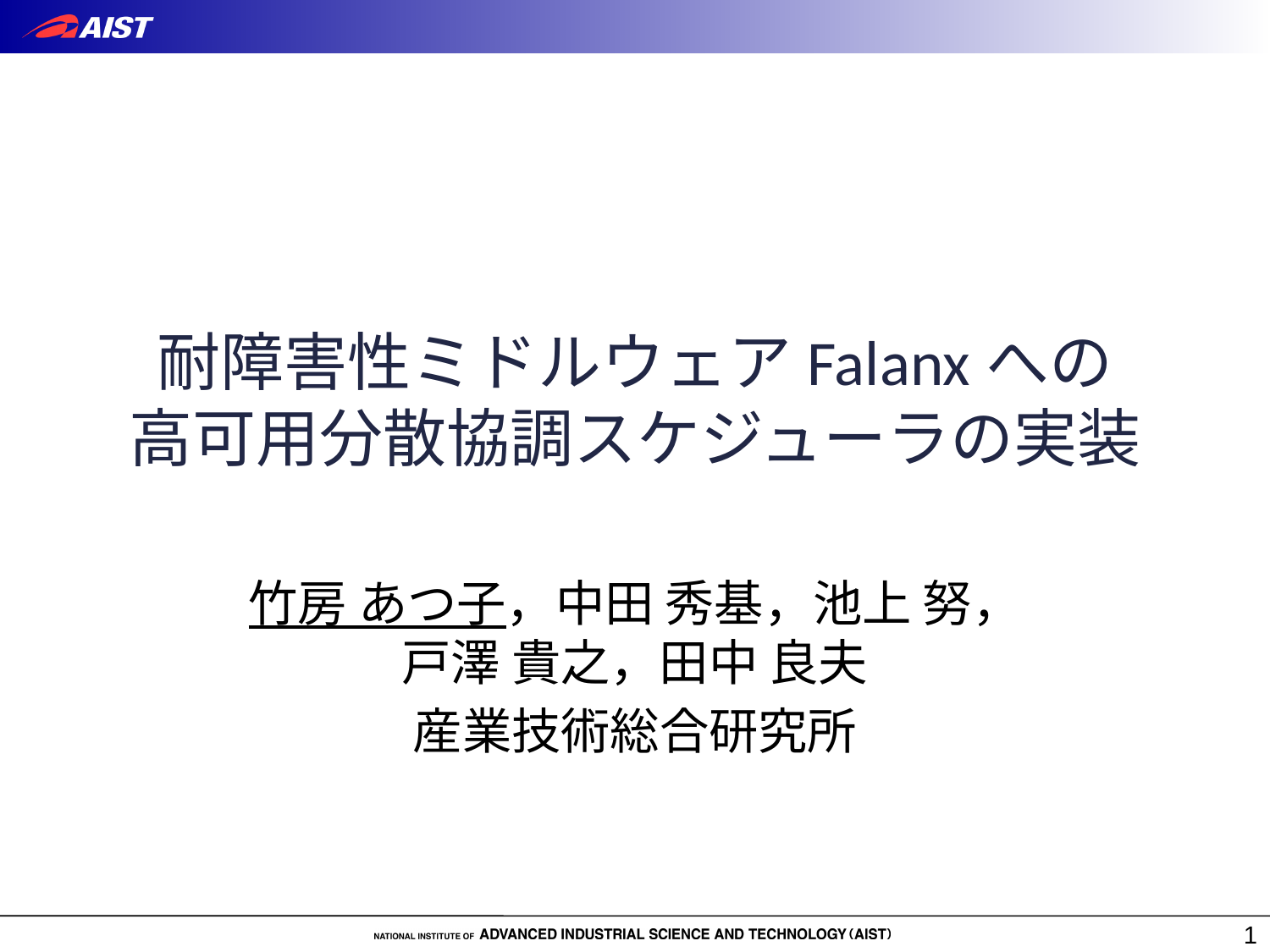

# 耐障害性ミドルウェアFalanxへの 高可用分散協調スケジューラの実装
竹房 あつ子，中田 秀基，池上 努，
戸澤 貴之，田中 良夫
産業技術総合研究所
1